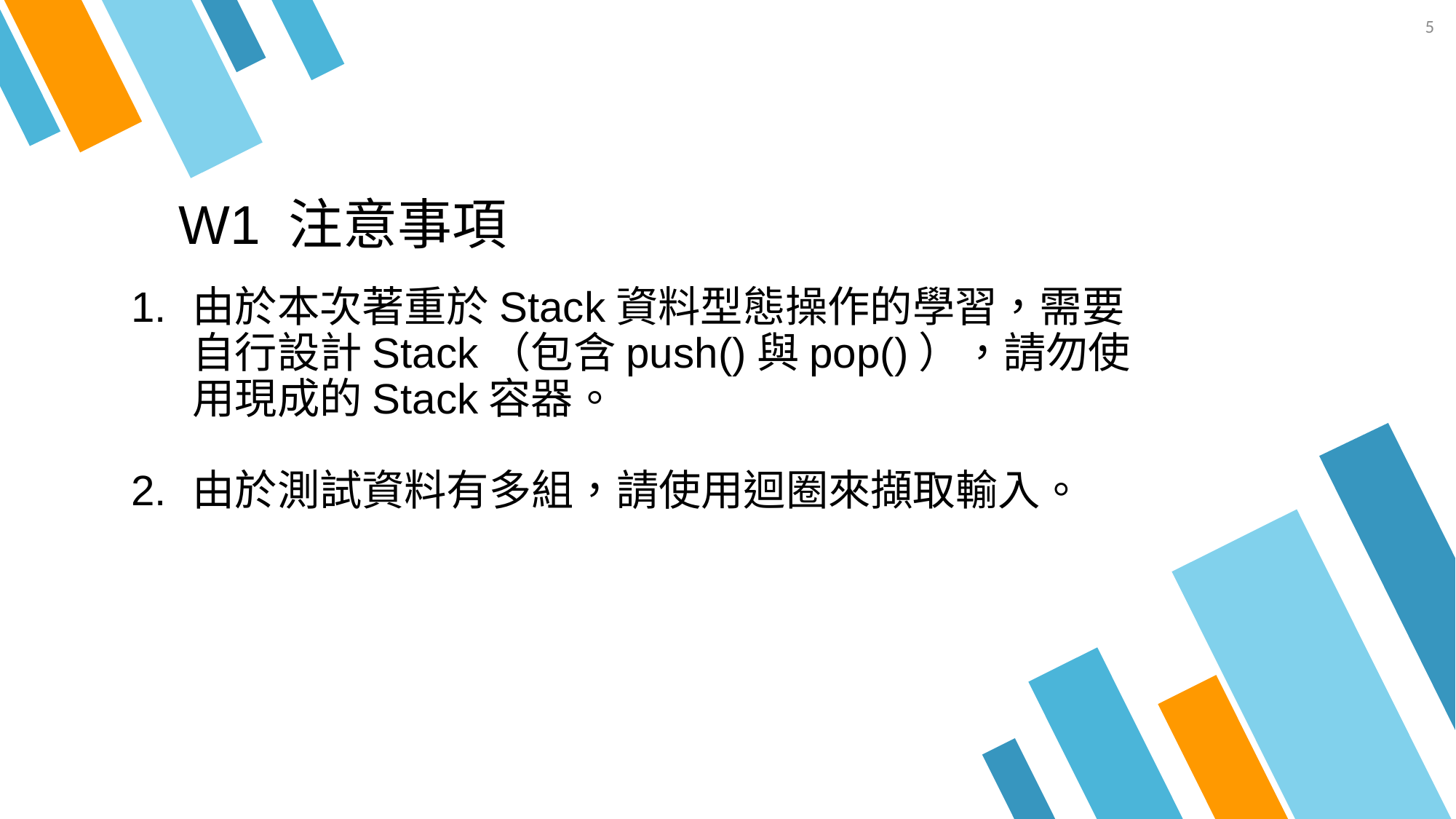

5
# W1 注意事項
由於本次著重於Stack資料型態操作的學習，需要自行設計Stack（包含push()與pop()），請勿使用現成的Stack容器。

由於測試資料有多組，請使用迴圈來擷取輸入。